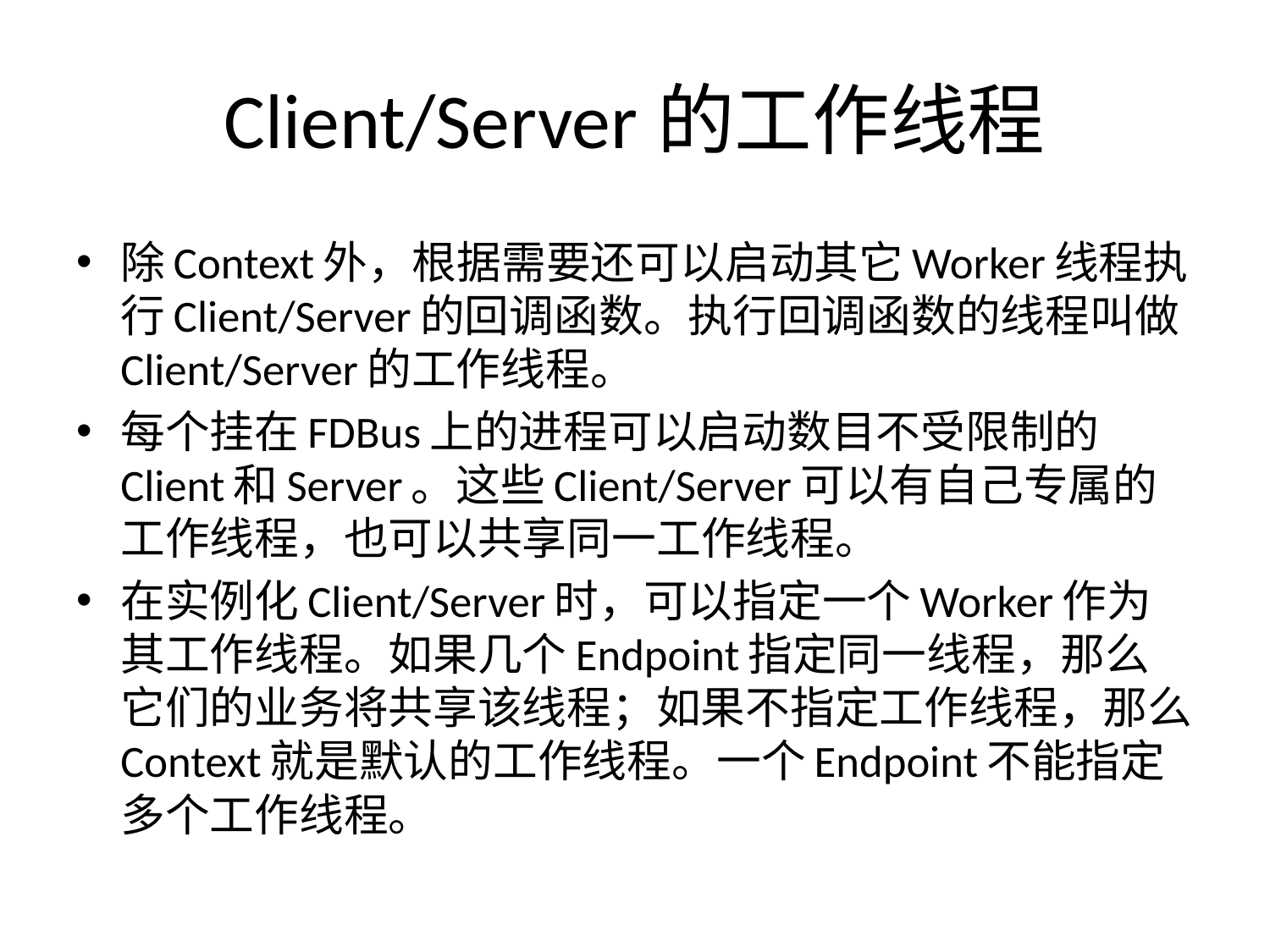

# Client/Server的工作线程
除Context外，根据需要还可以启动其它Worker线程执行Client/Server的回调函数。执行回调函数的线程叫做Client/Server的工作线程。
每个挂在FDBus上的进程可以启动数目不受限制的Client和Server。这些Client/Server可以有自己专属的工作线程，也可以共享同一工作线程。
在实例化Client/Server时，可以指定一个Worker作为其工作线程。如果几个Endpoint指定同一线程，那么它们的业务将共享该线程；如果不指定工作线程，那么Context就是默认的工作线程。一个Endpoint不能指定多个工作线程。